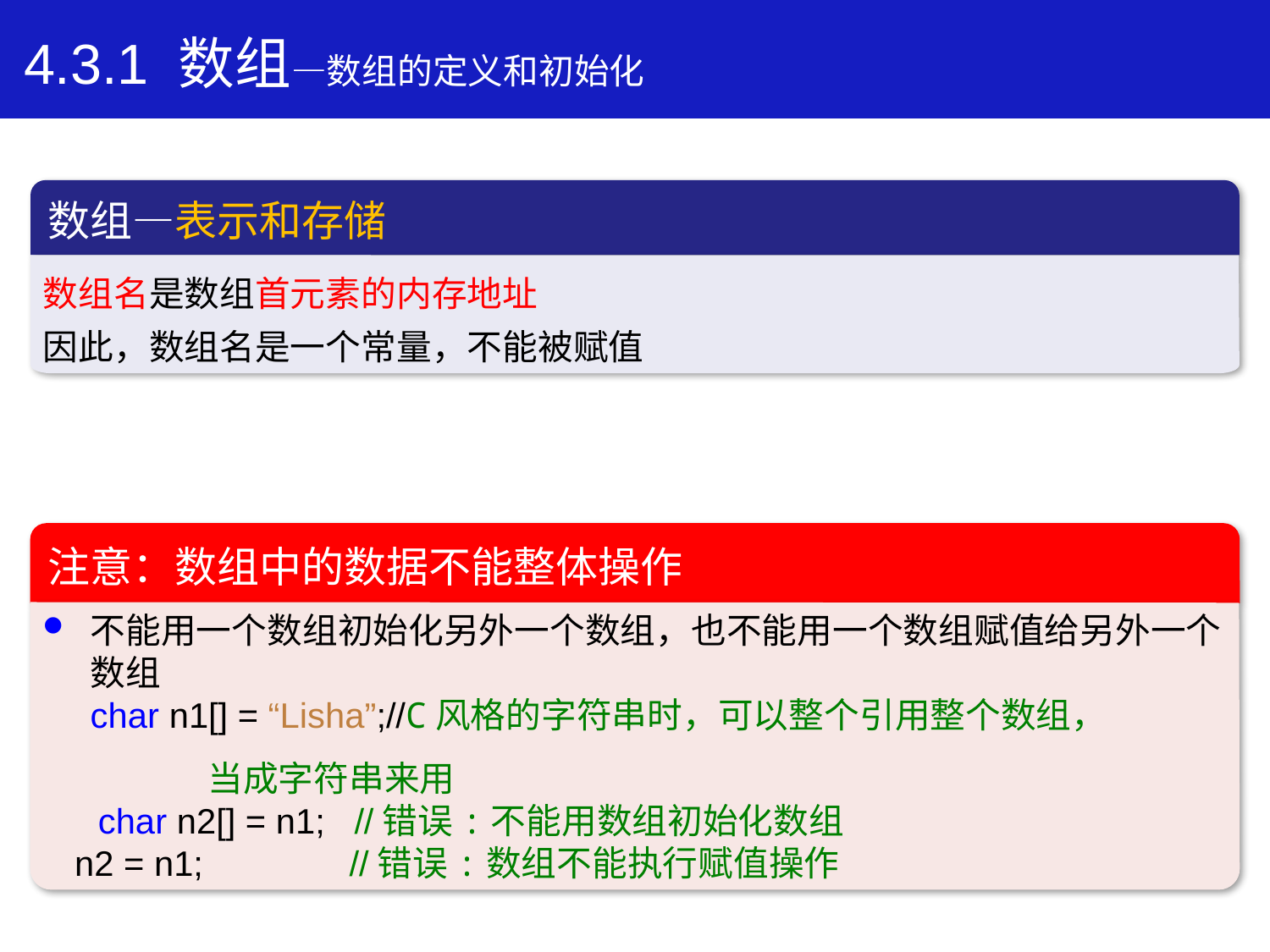

4.3.1 数组—数组的定义和初始化
数组—表示和存储
数组名是数组首元素的内存地址
因此，数组名是一个常量，不能被赋值
注意：数组中的数据不能整体操作
不能用一个数组初始化另外一个数组，也不能用一个数组赋值给另外一个数组
char n1[] = “Lisha”;//C风格的字符串时，可以整个引用整个数组，
                    当成字符串来用
      char n2[] = n1;   //错误:不能用数组初始化数组
   n2 = n1;               //错误:数组不能执行赋值操作
40